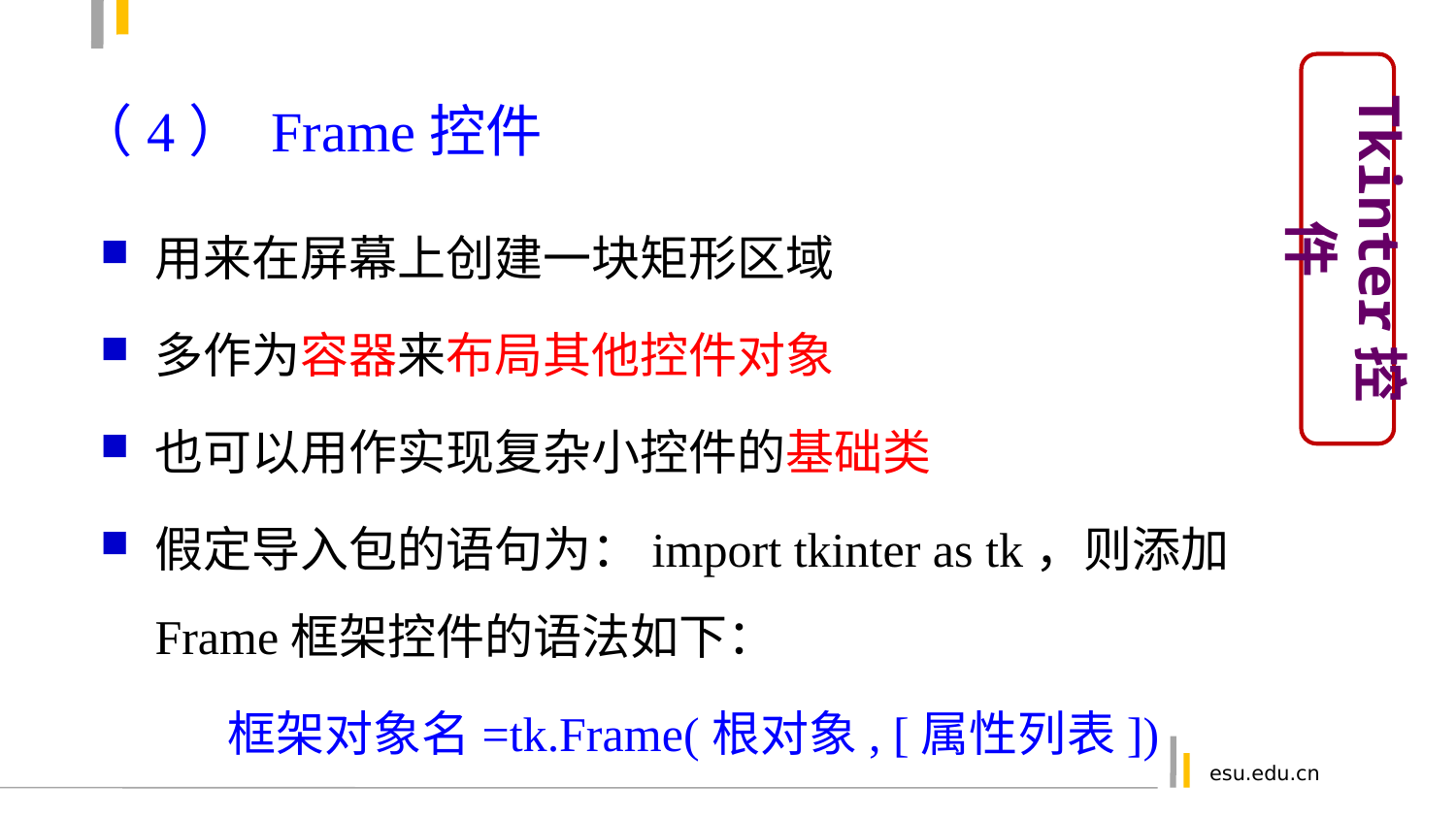

Tkinter控件
（4） Frame控件
用来在屏幕上创建一块矩形区域
多作为容器来布局其他控件对象
也可以用作实现复杂小控件的基础类
假定导入包的语句为：import tkinter as tk，则添加Frame框架控件的语法如下：
框架对象名=tk.Frame(根对象, [属性列表])